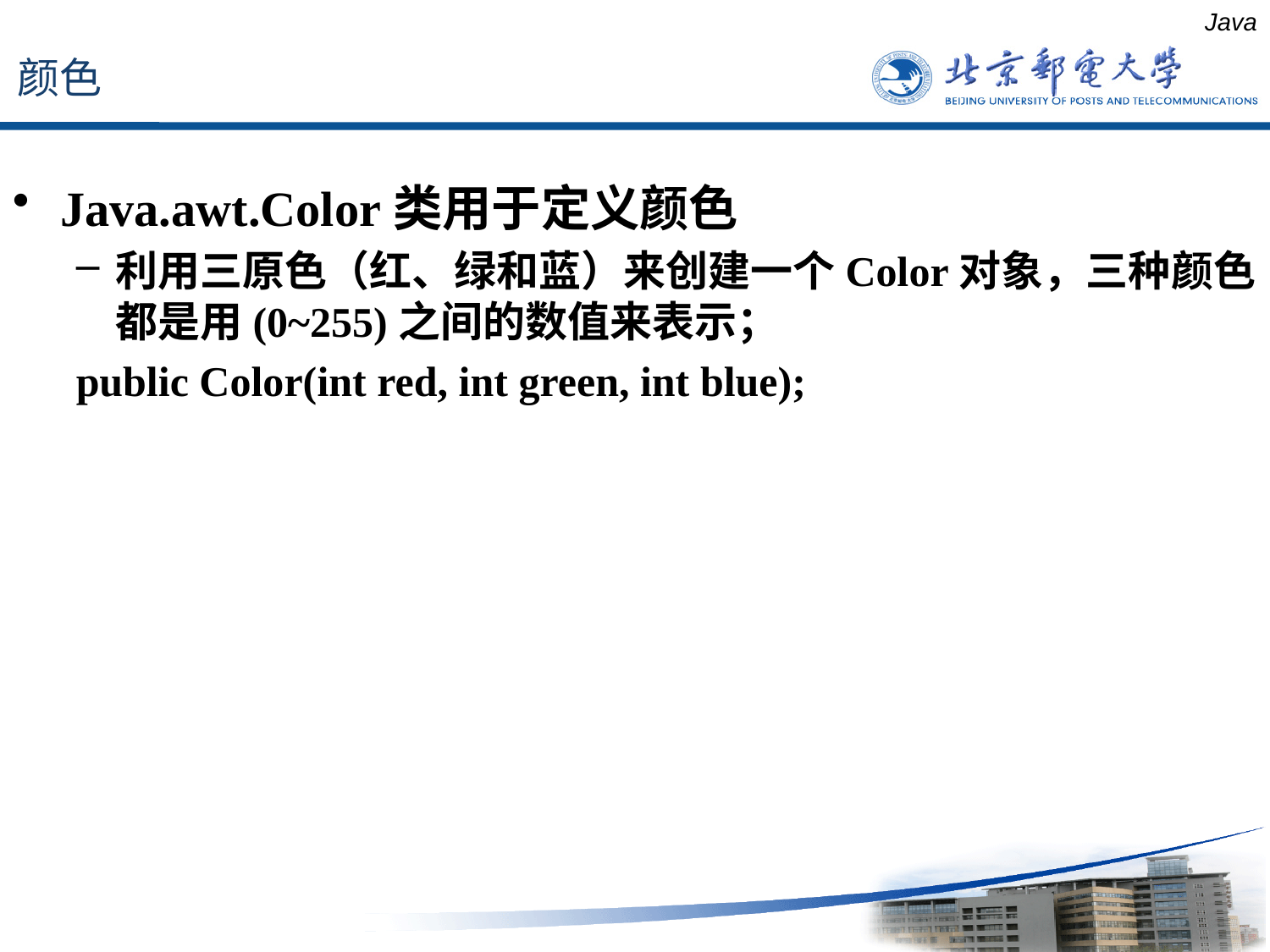

颜色
Java
Java.awt.Color类用于定义颜色
利用三原色（红、绿和蓝）来创建一个Color对象，三种颜色都是用(0~255)之间的数值来表示；
public Color(int red, int green, int blue);